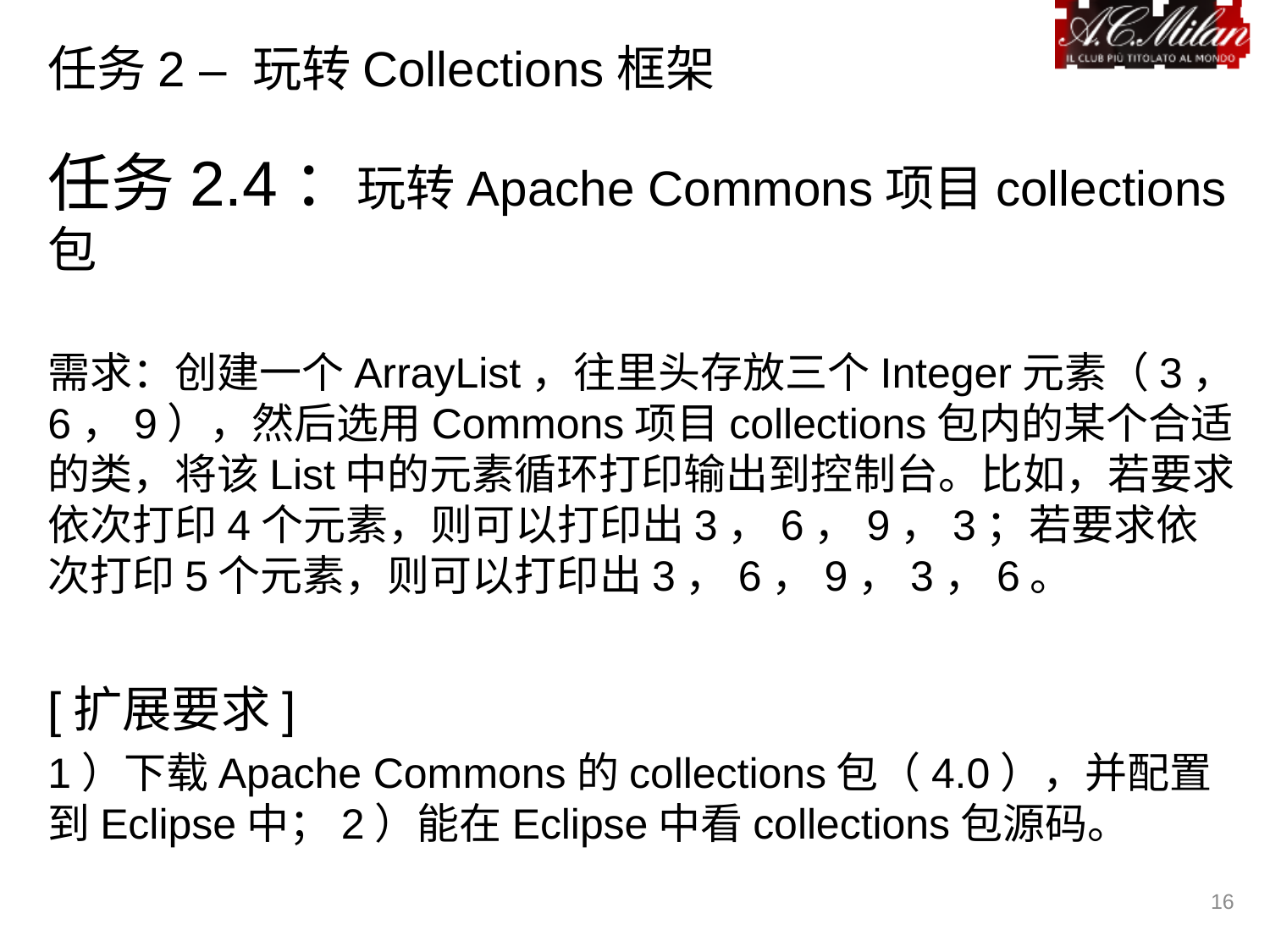

# 任务2 – 玩转Collections框架
任务2.4：玩转Apache Commons项目collections包

需求：创建一个ArrayList，往里头存放三个Integer元素（3，6，9），然后选用Commons项目collections包内的某个合适的类，将该List中的元素循环打印输出到控制台。比如，若要求依次打印4个元素，则可以打印出3，6，9，3；若要求依次打印5个元素，则可以打印出3，6，9，3，6。

[扩展要求]
1）下载Apache Commons的collections包（4.0），并配置到Eclipse中；2）能在Eclipse中看collections包源码。
16